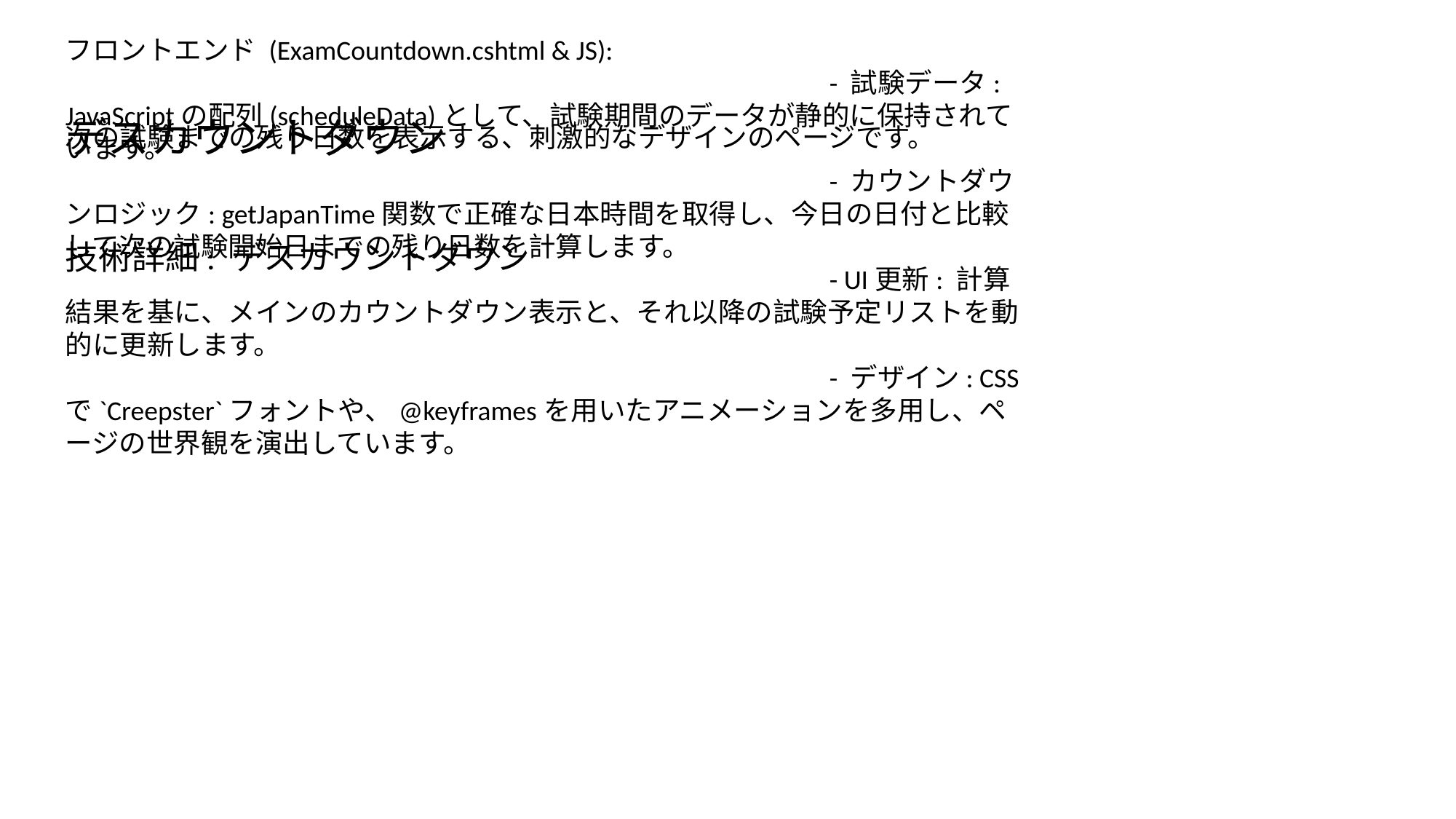

デスカウントダウン
次の試験までの残り日数を表示する、刺激的なデザインのページです。
フロントエンド (ExamCountdown.cshtml & JS):
							- 試験データ: JavaScriptの配列(scheduleData)として、試験期間のデータが静的に保持されています。
							- カウントダウンロジック: getJapanTime関数で正確な日本時間を取得し、今日の日付と比較して次の試験開始日までの残り日数を計算します。
							- UI更新: 計算結果を基に、メインのカウントダウン表示と、それ以降の試験予定リストを動的に更新します。
							- デザイン: CSSで`Creepster`フォントや、@keyframesを用いたアニメーションを多用し、ページの世界観を演出しています。
技術詳細: デスカウントダウン